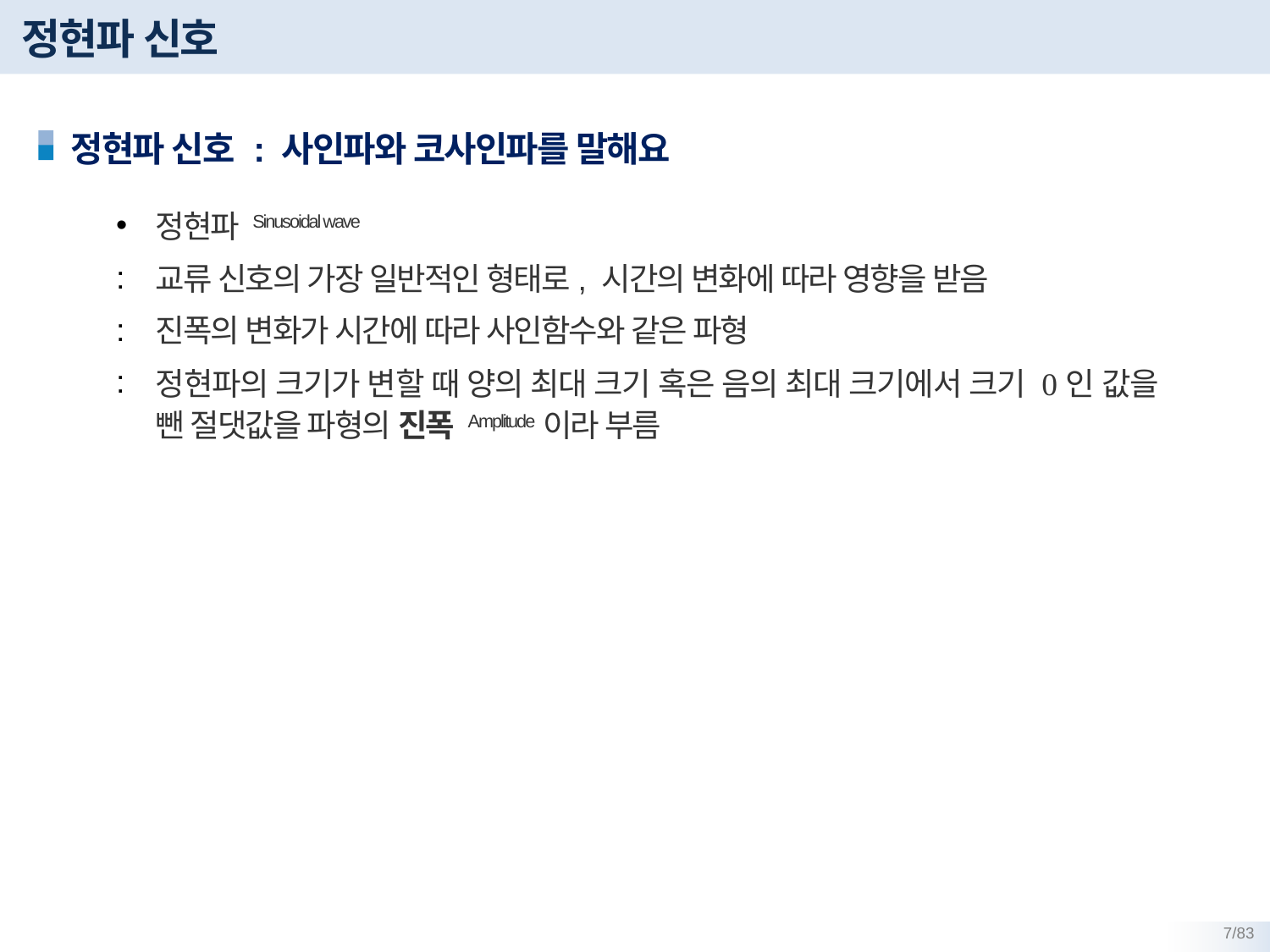

# 정현파 신호
정현파 신호 : 사인파와 코사인파를 말해요

정현파 Sinusoidal wave
교류 신호의 가장 일반적인 형태로, 시간의 변화에 따라 영향을 받음
진폭의 변화가 시간에 따라 사인함수와 같은 파형
정현파의 크기가 변할 때 양의 최대 크기 혹은 음의 최대 크기에서 크기 0인 값을 뺀 절댓값을 파형의 진폭 Amplitude이라 부름